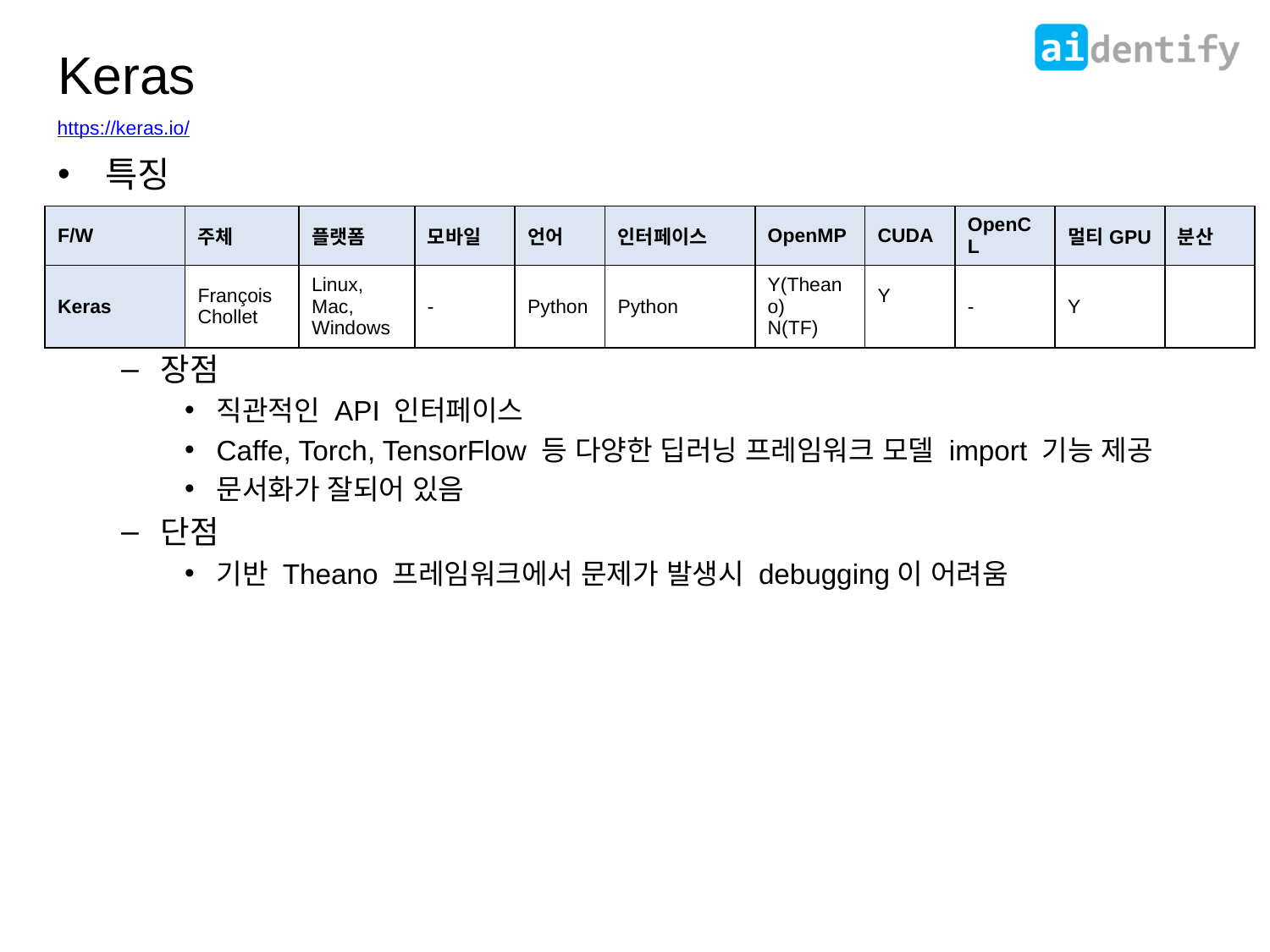

# Keras
https://keras.io/
특징

장점
직관적인 API 인터페이스
Caffe, Torch, TensorFlow 등 다양한 딥러닝 프레임워크 모델 import 기능 제공
문서화가 잘되어 있음
단점
기반 Theano 프레임워크에서 문제가 발생시 debugging이 어려움

| F/W | 주체 | 플랫폼 | 모바일 | 언어 | 인터페이스 | OpenMP | CUDA | OpenCL | 멀티GPU | 분산 |
| --- | --- | --- | --- | --- | --- | --- | --- | --- | --- | --- |
| Keras | François Chollet | Linux, Mac, Windows | - | Python | Python | Y(Theano) N(TF) | Y | - | Y |  |